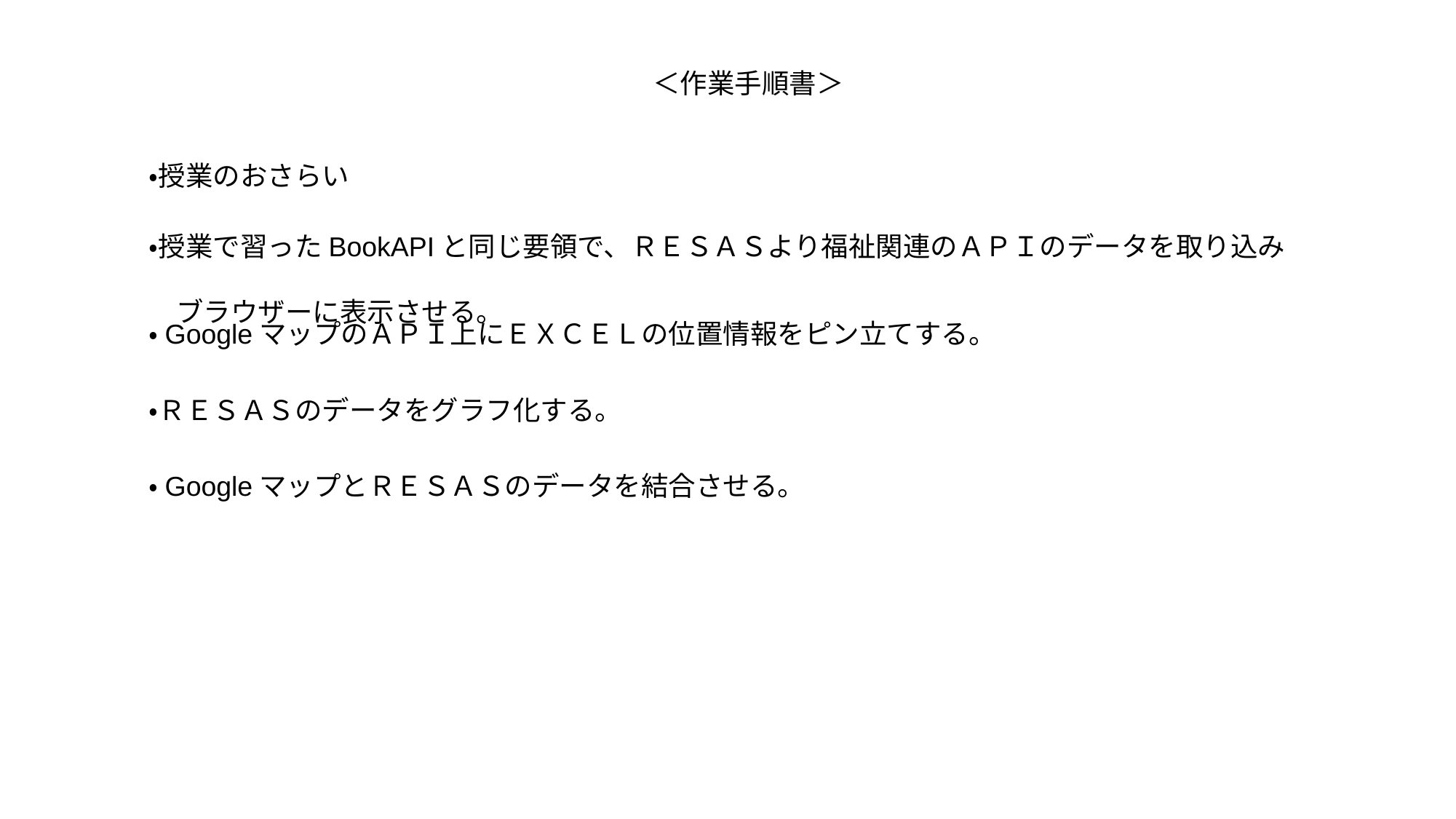

＜作業手順書＞
・授業のおさらい
・授業で習ったBookAPIと同じ要領で、ＲＥＳＡＳより福祉関連のＡＰＩのデータを取り込み
　ブラウザーに表示させる。
・GoogleマップのＡＰＩ上にＥＸＣＥＬの位置情報をピン立てする。
・ＲＥＳＡＳのデータをグラフ化する。
・GoogleマップとＲＥＳＡＳのデータを結合させる。